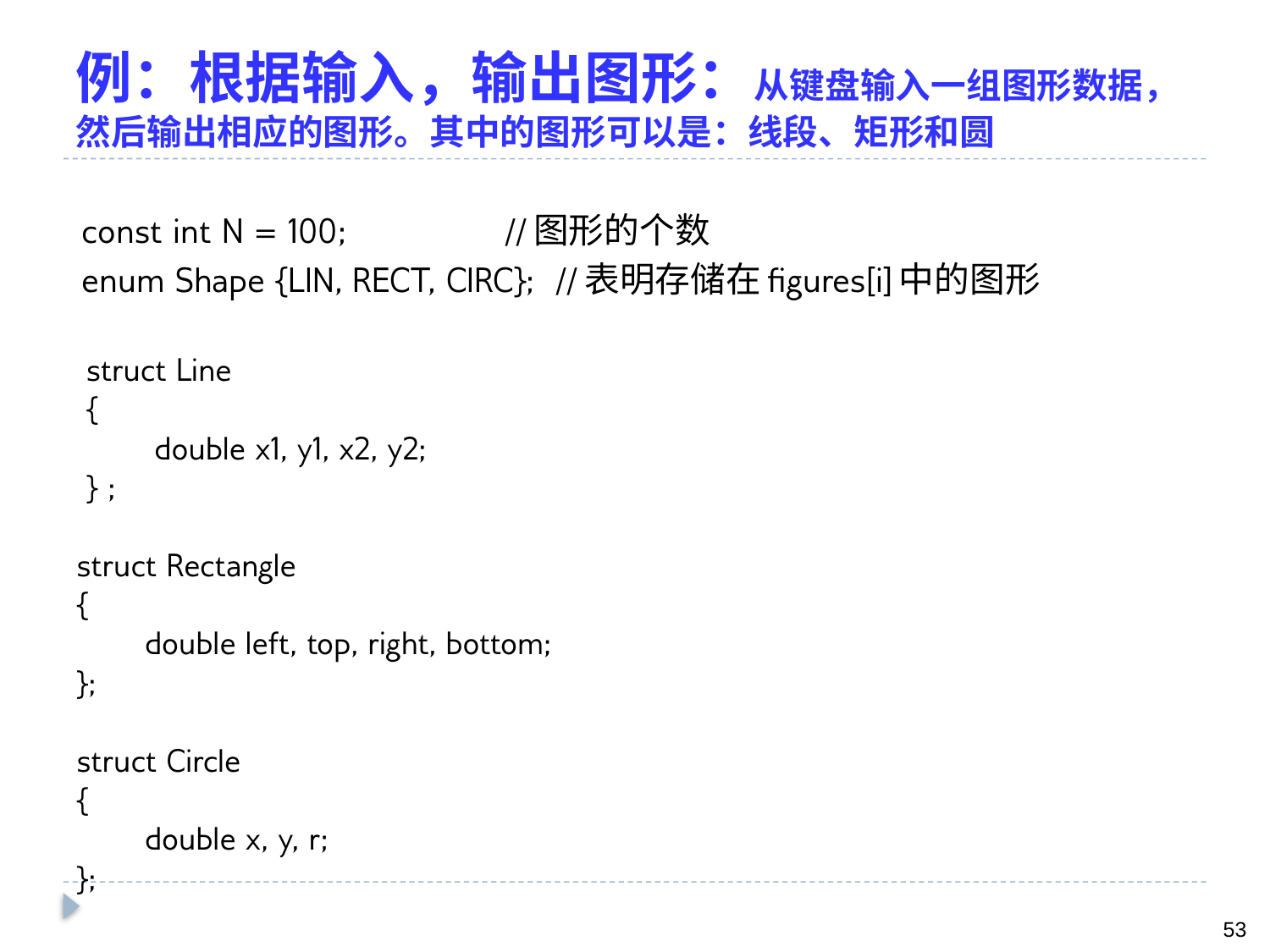

# 例：根据输入，输出图形：从键盘输入一组图形数据，然后输出相应的图形。其中的图形可以是：线段、矩形和圆

const int N = 100;		         //图形的个数
enum Shape {LIN, RECT, CIRC};  //表明存储在figures[i]中的图形

    struct Line
    {
           double x1, y1, x2, y2;
    } ;

   struct Rectangle
   {
          double left, top, right, bottom;
   };

   struct Circle
   {
          double x, y, r;
   };

53